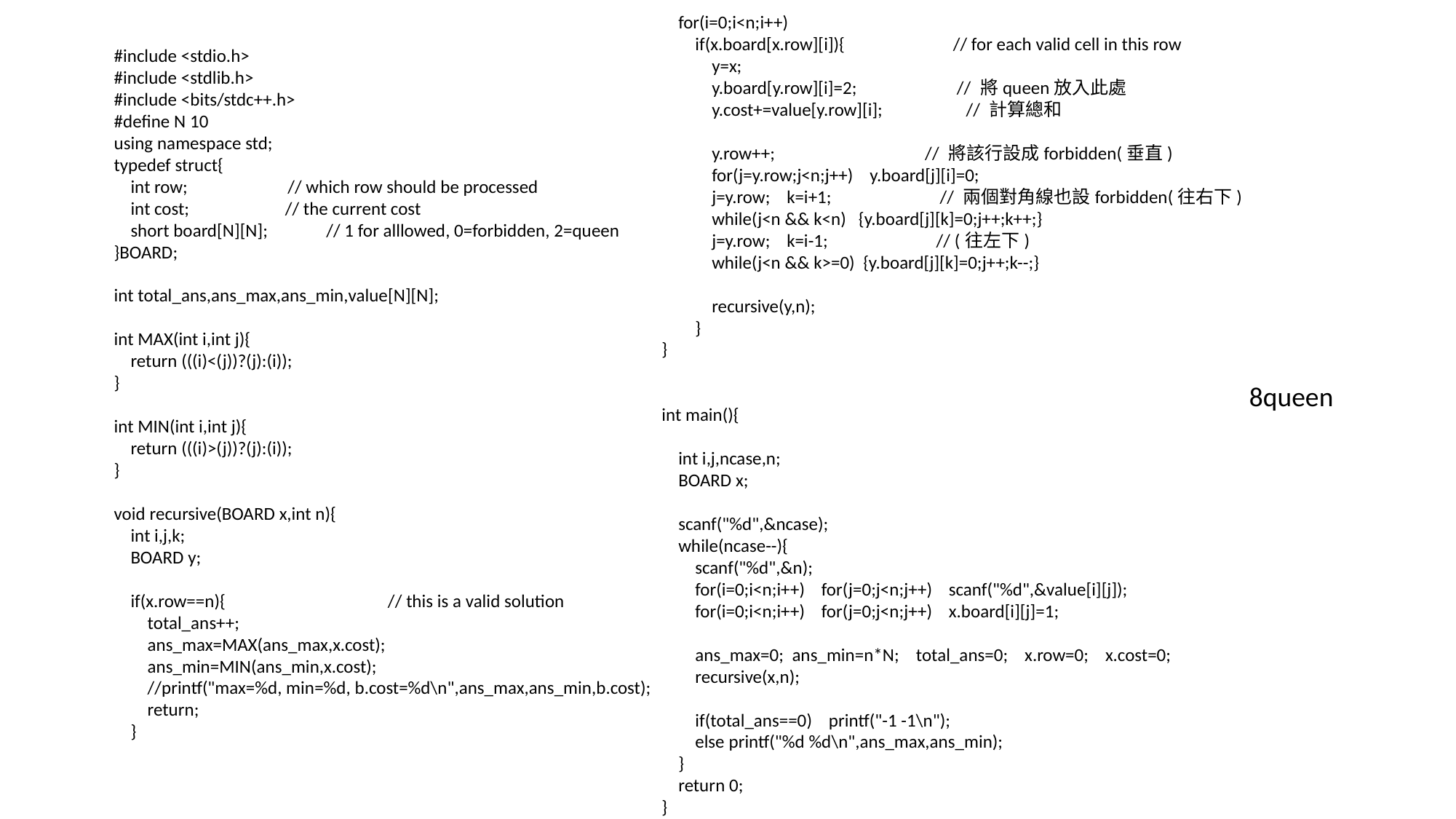

for(i=0;i<n;i++)
        if(x.board[x.row][i]){                          // for each valid cell in this row
            y=x;
            y.board[y.row][i]=2;                        // 將queen放入此處
            y.cost+=value[y.row][i];                    // 計算總和

            y.row++;                                    // 將該行設成forbidden(垂直)
            for(j=y.row;j<n;j++)    y.board[j][i]=0;
            j=y.row;    k=i+1;                          // 兩個對角線也設forbidden(往右下)
            while(j<n && k<n)   {y.board[j][k]=0;j++;k++;}
            j=y.row;    k=i-1;                          // (往左下)
            while(j<n && k>=0)  {y.board[j][k]=0;j++;k--;}

            recursive(y,n);
        }
}

int main(){

    int i,j,ncase,n;
    BOARD x;

    scanf("%d",&ncase);
    while(ncase--){
        scanf("%d",&n);
        for(i=0;i<n;i++)    for(j=0;j<n;j++)    scanf("%d",&value[i][j]);
        for(i=0;i<n;i++)    for(j=0;j<n;j++)    x.board[i][j]=1;

        ans_max=0;  ans_min=n*N;    total_ans=0;    x.row=0;    x.cost=0;
        recursive(x,n);

        if(total_ans==0)    printf("-1 -1\n");
        else printf("%d %d\n",ans_max,ans_min);
    }
    return 0;
}
#include <stdio.h>
#include <stdlib.h>
#include <bits/stdc++.h>
#define N 10
using namespace std;
typedef struct{
    int row;                        // which row should be processed
    int cost;                       // the current cost
    short board[N][N];              // 1 for alllowed, 0=forbidden, 2=queen
}BOARD;

int total_ans,ans_max,ans_min,value[N][N];

int MAX(int i,int j){
    return (((i)<(j))?(j):(i));
}

int MIN(int i,int j){
    return (((i)>(j))?(j):(i));
}

void recursive(BOARD x,int n){
    int i,j,k;
    BOARD y;

    if(x.row==n){                                       // this is a valid solution
        total_ans++;
        ans_max=MAX(ans_max,x.cost);
        ans_min=MIN(ans_min,x.cost);
        //printf("max=%d, min=%d, b.cost=%d\n",ans_max,ans_min,b.cost);
        return;
    }

8queen